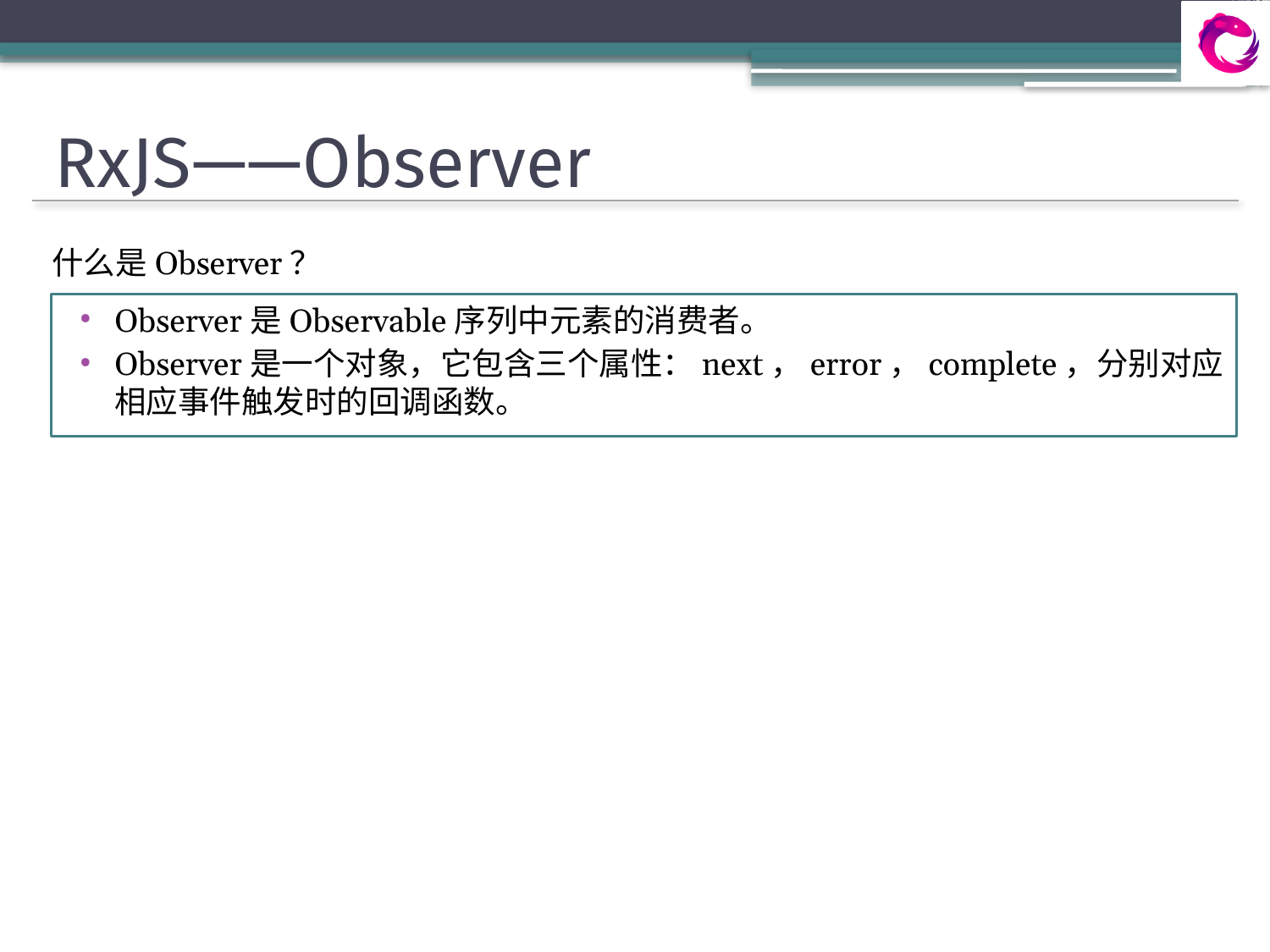

# RxJS——Observer
什么是Observer？
Observer是Observable序列中元素的消费者。
Observer是一个对象，它包含三个属性：next，error，complete，分别对应相应事件触发时的回调函数。